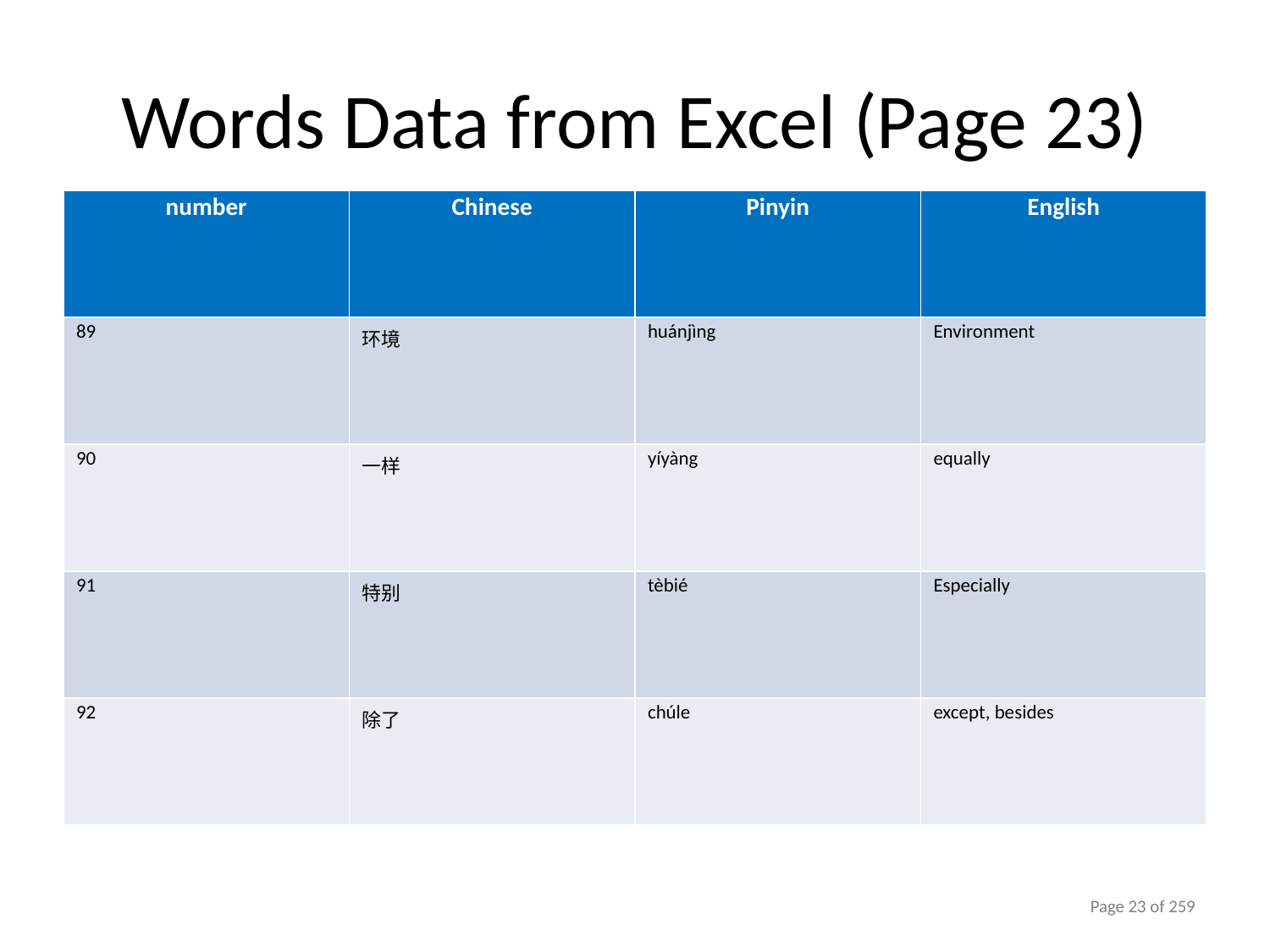

# Words Data from Excel (Page 23)
| number | Chinese | Pinyin | English |
| --- | --- | --- | --- |
| 89 | 环境 | huánjìng | Environment |
| 90 | 一样 | yíyàng | equally |
| 91 | 特别 | tèbié | Especially |
| 92 | 除了 | chúle | except, besides |

Page 23 of 259